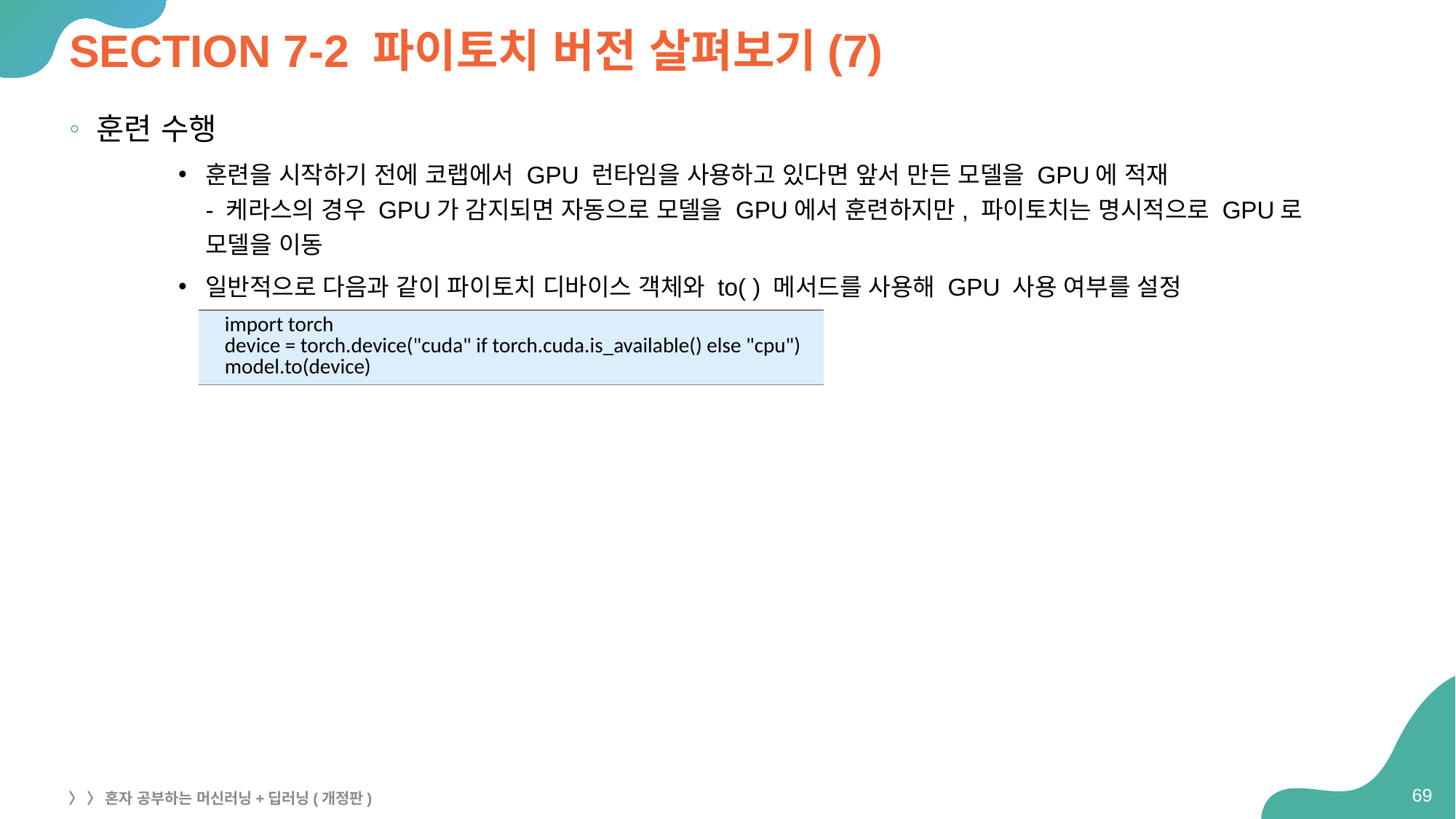

# SECTION 7-2 파이토치 버전 살펴보기(7)
훈련 수행
훈련을 시작하기 전에 코랩에서 GPU 런타임을 사용하고 있다면 앞서 만든 모델을 GPU에 적재
- 케라스의 경우 GPU가 감지되면 자동으로 모델을 GPU에서 훈련하지만, 파이토치는 명시적으로 GPU로
모델을 이동
일반적으로 다음과 같이 파이토치 디바이스 객체와 to( ) 메서드를 사용해 GPU 사용 여부를 설정
| import torch device = torch.device("cuda" if torch.cuda.is\_available() else "cpu") model.to(device) |
| --- |
69
〉 〉 혼자 공부하는 머신러닝+딥러닝(개정판)